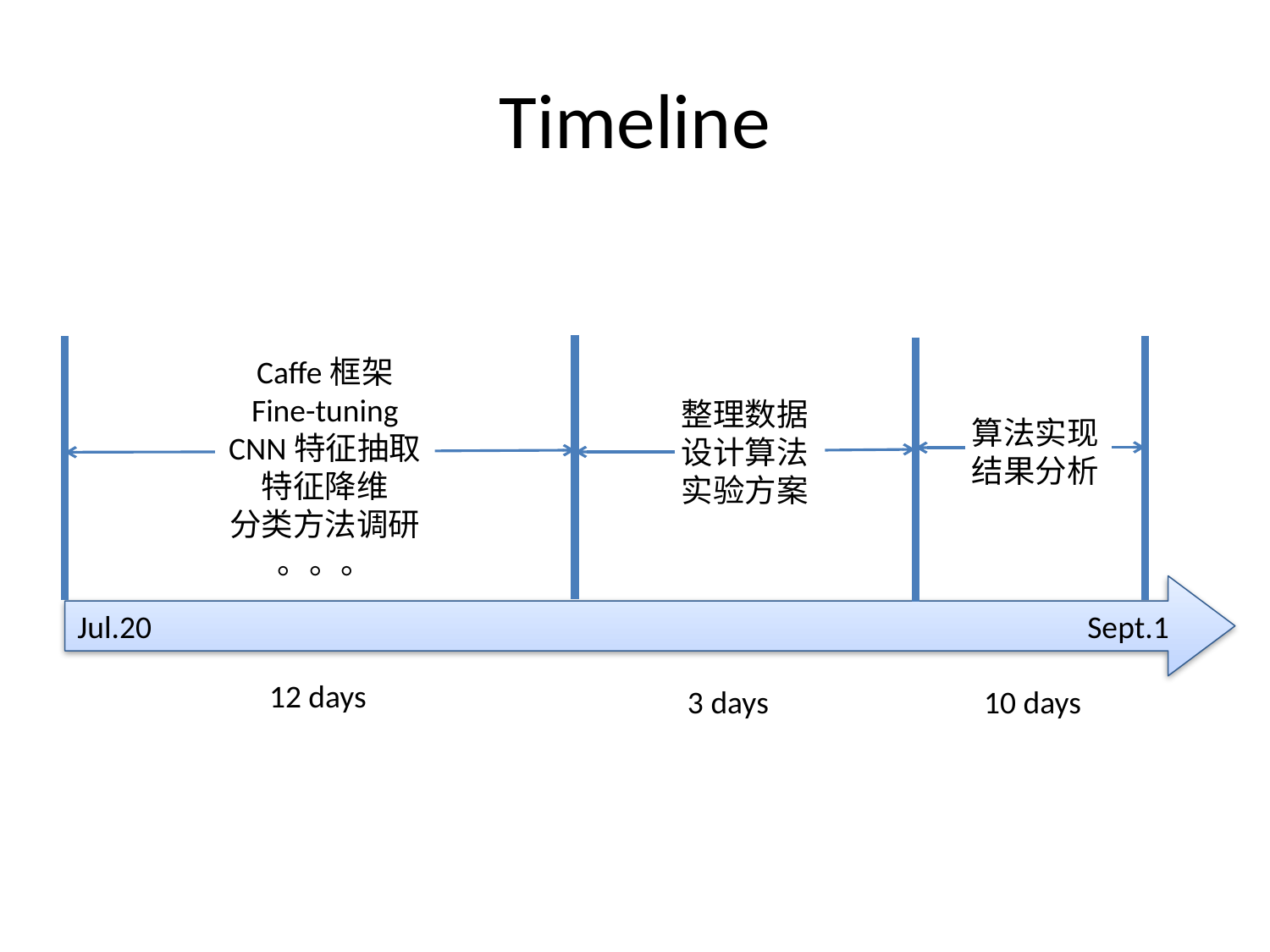

# Timeline
Caffe框架
Fine-tuning
CNN特征抽取
特征降维
分类方法调研
。。。
整理数据
设计算法
实验方案
算法实现
结果分析

Jul.20
Sept.1
12 days
3 days
10 days